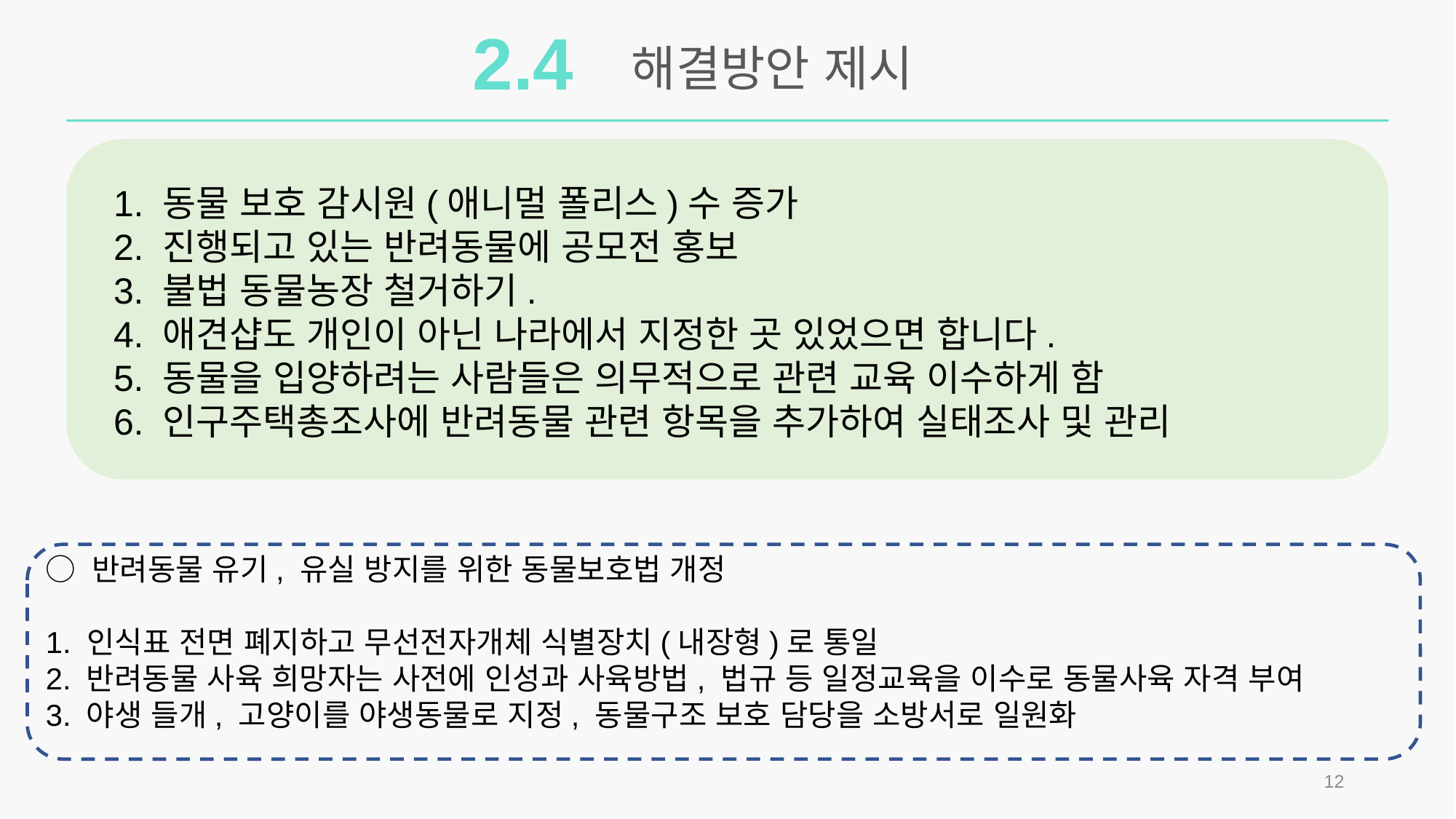

2.4
 해결방안 제시

1. 동물 보호 감시원(애니멀 폴리스)수 증가
2. 진행되고 있는 반려동물에 공모전 홍보
3. 불법 동물농장 철거하기.
4. 애견샵도 개인이 아닌 나라에서 지정한 곳 있었으면 합니다.
5. 동물을 입양하려는 사람들은 의무적으로 관련 교육 이수하게 함
6. 인구주택총조사에 반려동물 관련 항목을 추가하여 실태조사 및 관리

○ 반려동물 유기, 유실 방지를 위한 동물보호법 개정

인식표 전면 폐지하고 무선전자개체 식별장치(내장형)로 통일
2. 반려동물 사육 희망자는 사전에 인성과 사육방법, 법규 등 일정교육을 이수로 동물사육 자격 부여
3. 야생 들개, 고양이를 야생동물로 지정, 동물구조 보호 담당을 소방서로 일원화
12